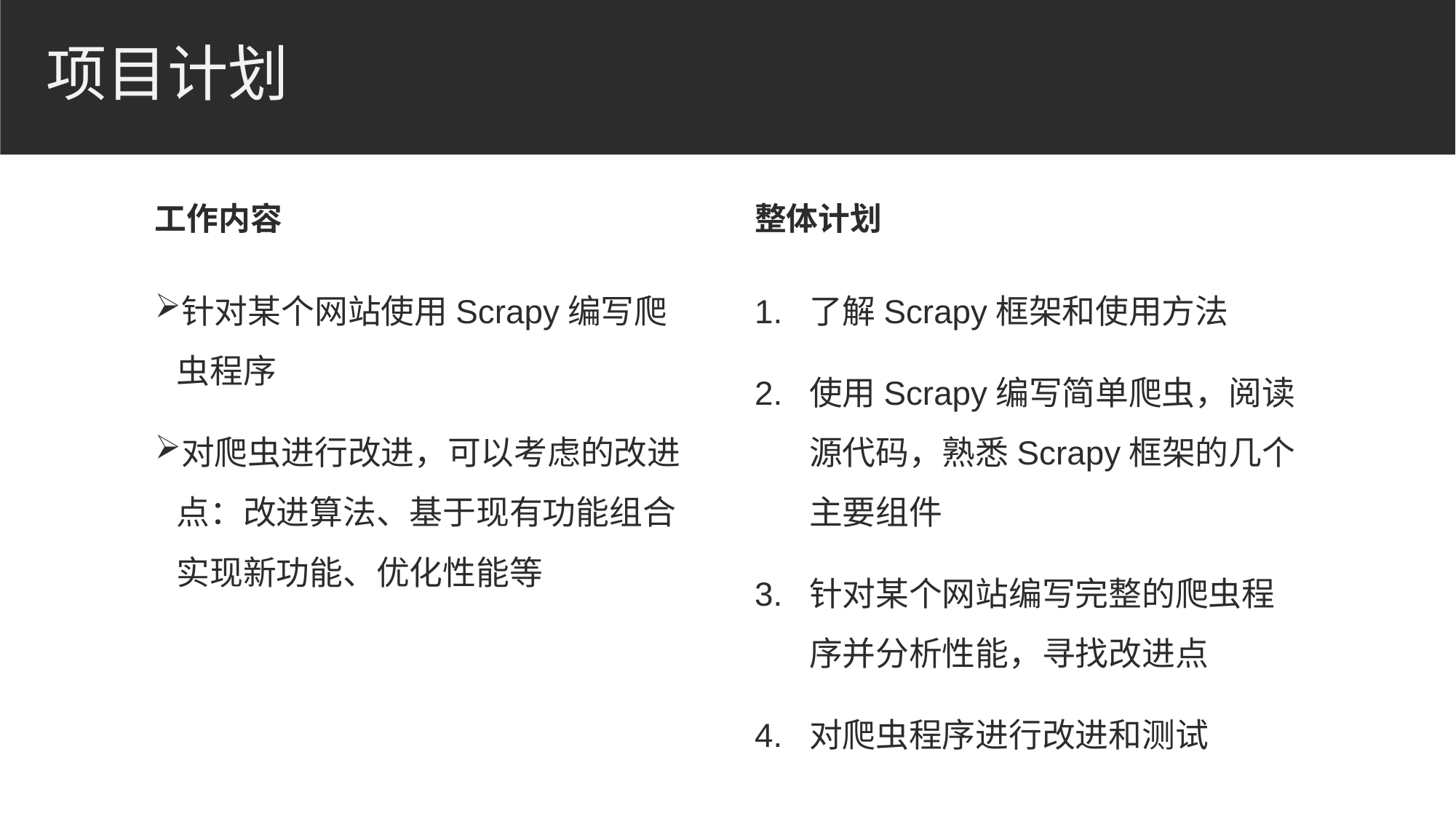

# 项目计划
工作内容
整体计划
了解Scrapy框架和使用方法
使用Scrapy编写简单爬虫，阅读源代码，熟悉Scrapy框架的几个主要组件
针对某个网站编写完整的爬虫程序并分析性能，寻找改进点
对爬虫程序进行改进和测试
针对某个网站使用Scrapy编写爬虫程序
对爬虫进行改进，可以考虑的改进点：改进算法、基于现有功能组合实现新功能、优化性能等